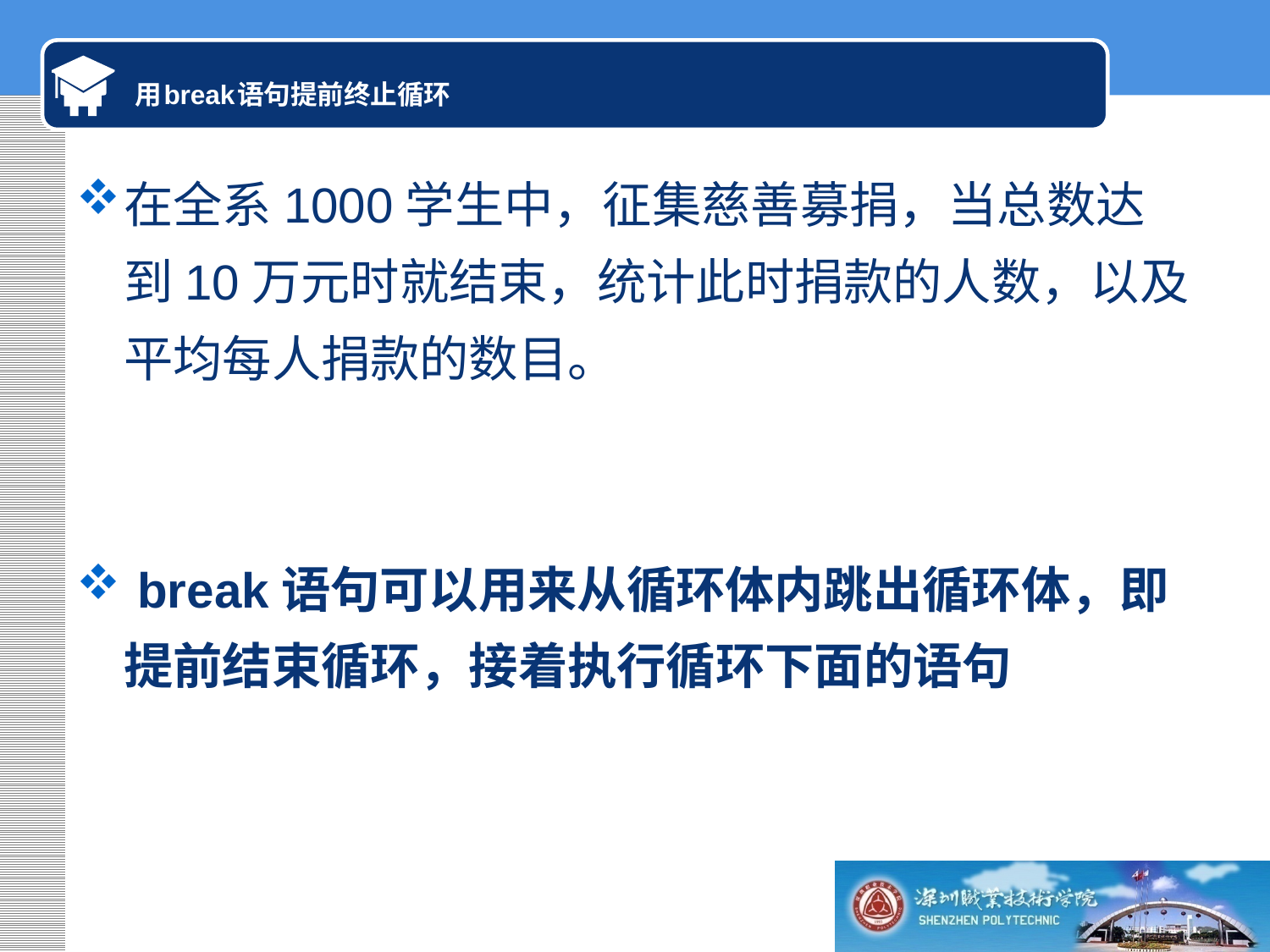

# 用break语句提前终止循环
在全系1000学生中，征集慈善募捐，当总数达到10万元时就结束，统计此时捐款的人数，以及平均每人捐款的数目。

 break语句可以用来从循环体内跳出循环体，即提前结束循环，接着执行循环下面的语句